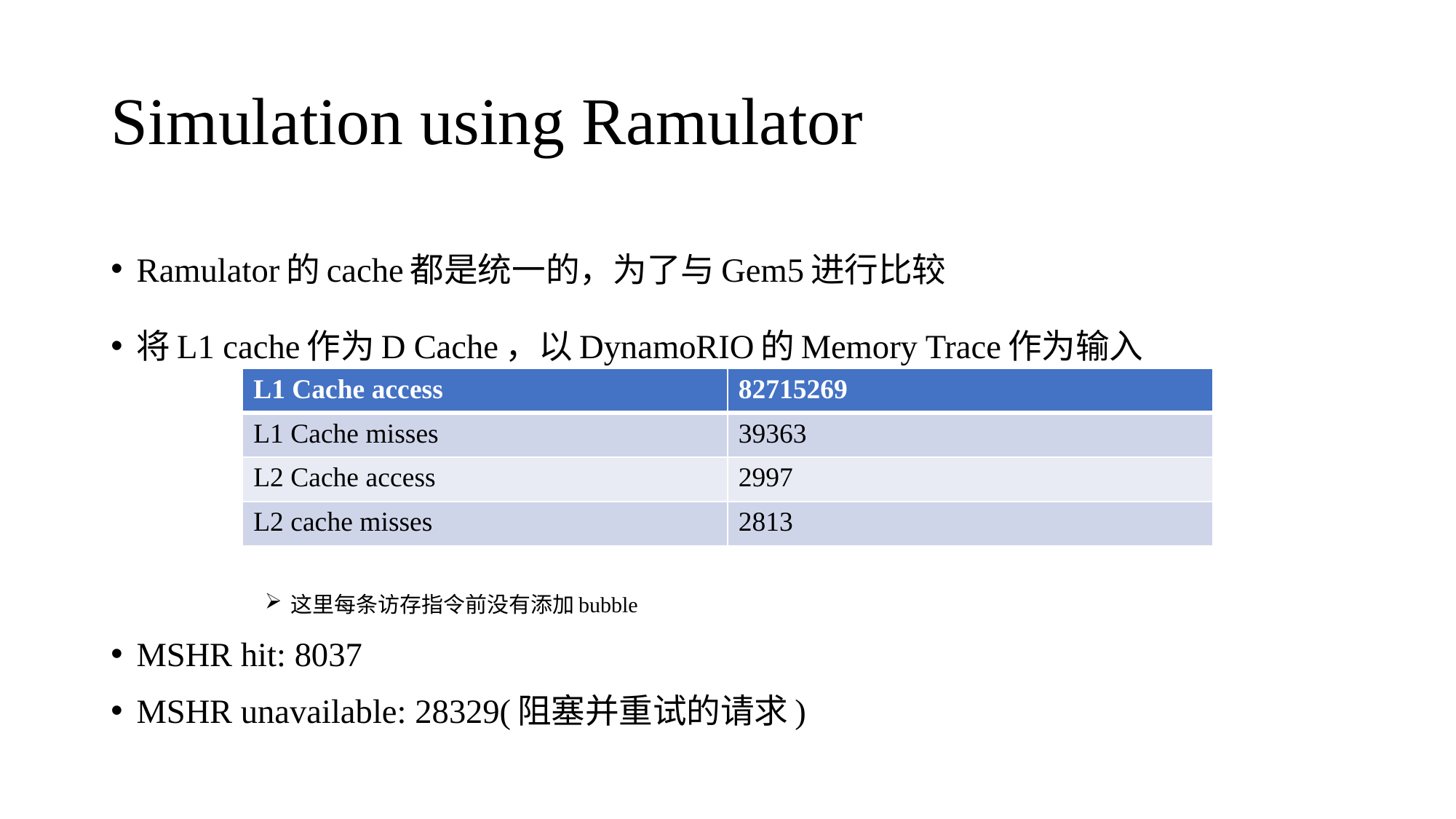

# Simulation using Ramulator
Ramulator的cache都是统一的，为了与Gem5进行比较
将L1 cache作为D Cache，以DynamoRIO的Memory Trace作为输入

这里每条访存指令前没有添加bubble
MSHR hit: 8037
MSHR unavailable: 28329(阻塞并重试的请求)

| L1 Cache access | 82715269 |
| --- | --- |
| L1 Cache misses | 39363 |
| L2 Cache access | 2997 |
| L2 cache misses | 2813 |